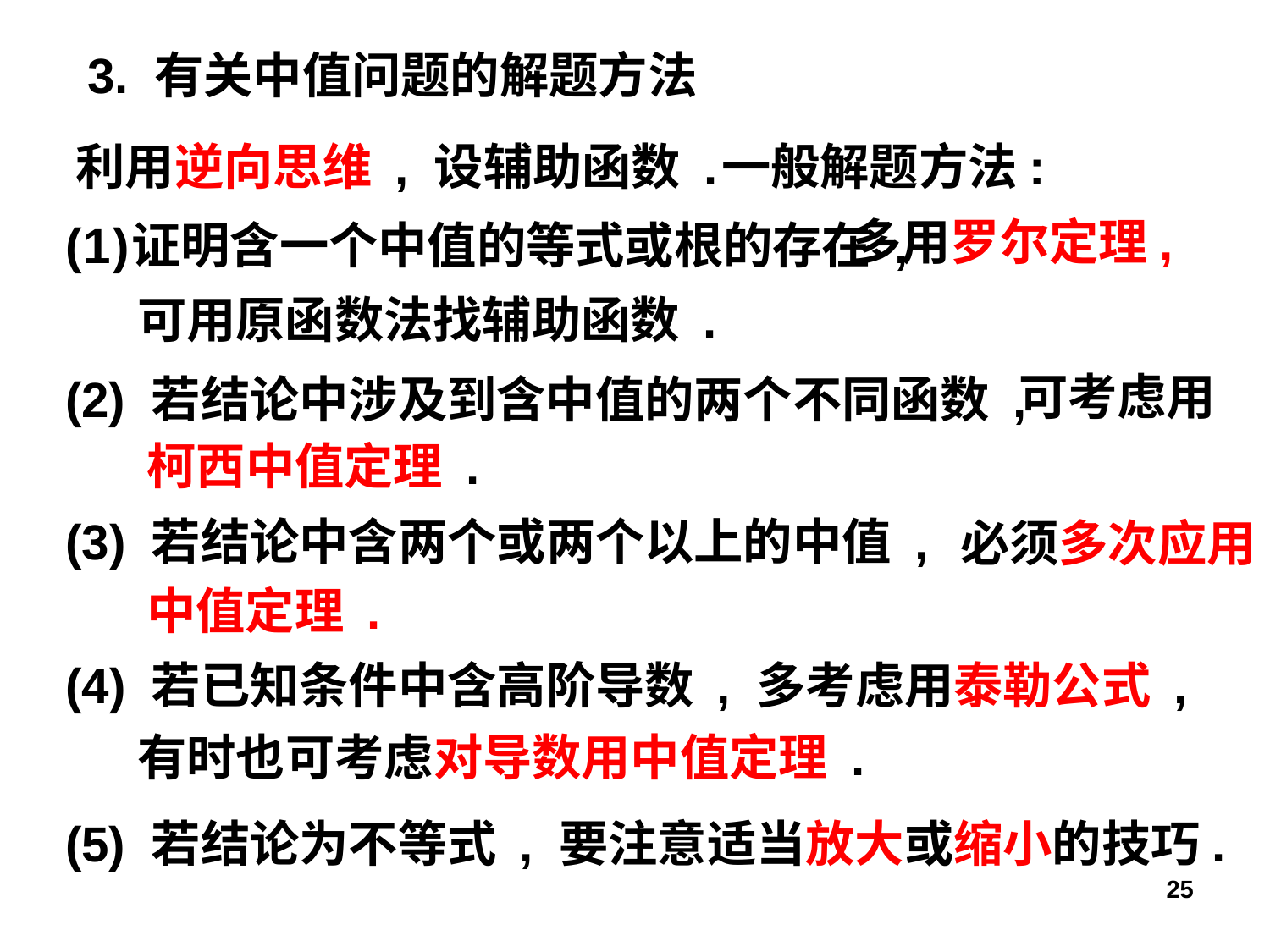

# 3. 有关中值问题的解题方法
利用逆向思维 , 设辅助函数 .
一般解题方法:
多用罗尔定理,
证明含一个中值的等式或根的存在 ,
可用原函数法找辅助函数 .
可考虑用
(2) 若结论中涉及到含中值的两个不同函数 ,
柯西中值定理 .
(3) 若结论中含两个或两个以上的中值 ,
必须多次应用
中值定理 .
(4) 若已知条件中含高阶导数 , 多考虑用泰勒公式 ,
有时也可考虑对导数用中值定理 .
(5) 若结论为不等式 , 要注意适当放大或缩小的技巧.
25